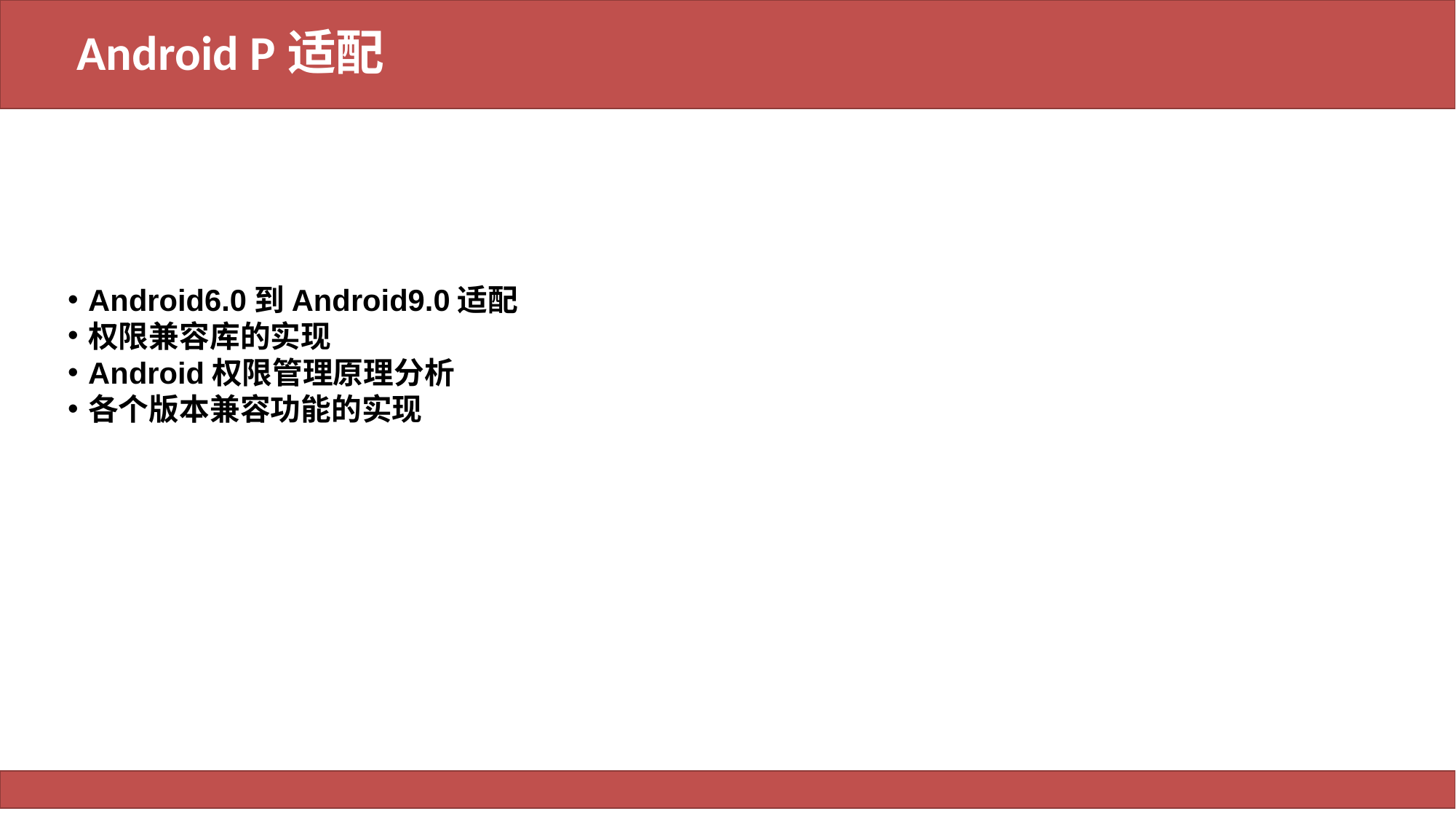

# Android P适配
Android6.0到Android9.0适配
权限兼容库的实现
Android权限管理原理分析
各个版本兼容功能的实现